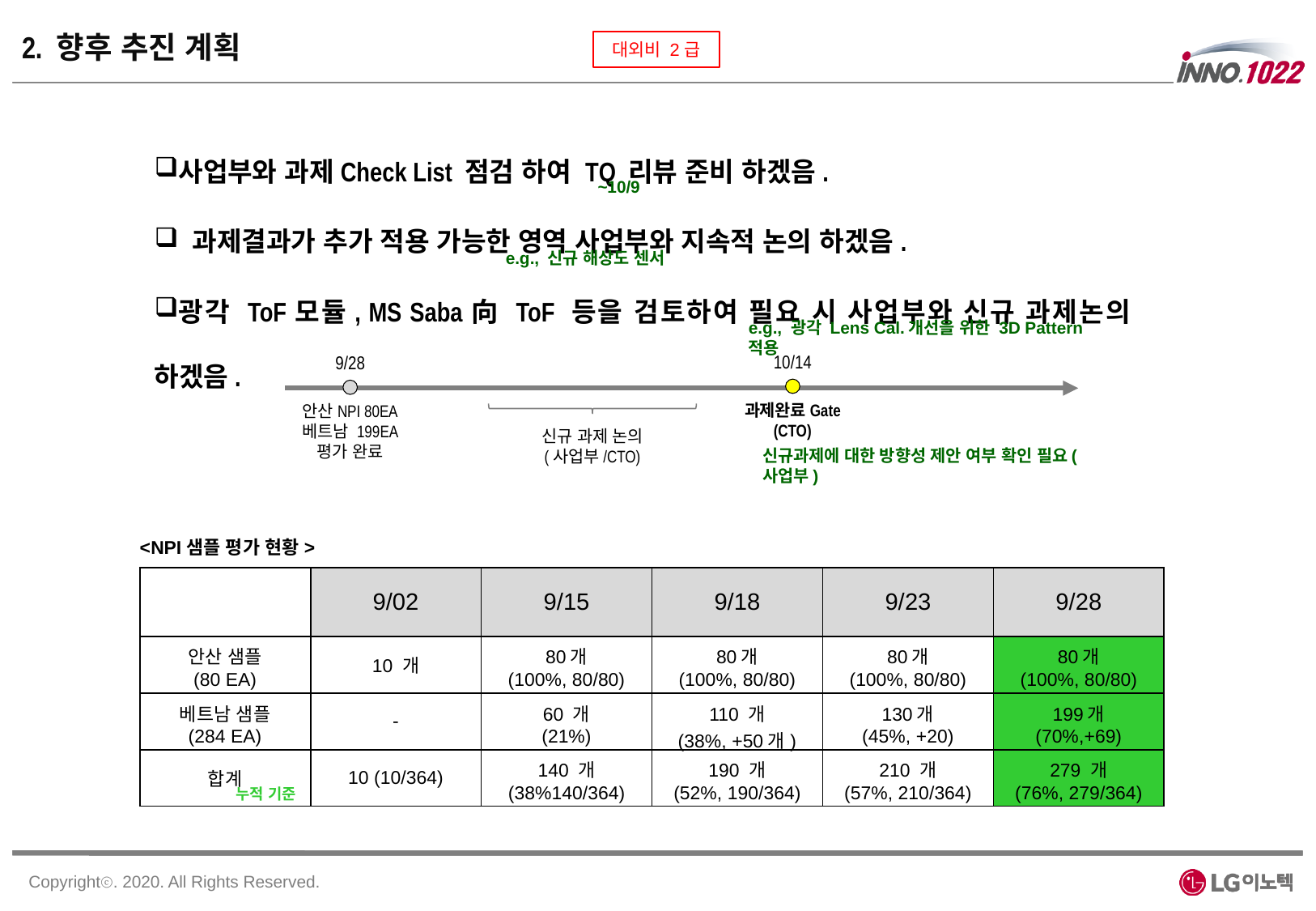

2. 향후 추진 계획
사업부와 과제Check List 점검 하여 TQ 리뷰 준비 하겠음.
 과제결과가 추가 적용 가능한 영역 사업부와 지속적 논의 하겠음.
광각 ToF모듈, MS Saba向 ToF 등을 검토하여 필요 시 사업부와 신규 과제논의 하겠음.
~10/9
e.g., 신규 해상도 센서

e.g., 광각 Lens Cal.개선을 위한 3D Pattern 적용
10/14
9/28

과제완료Gate
(CTO)
안산NPI 80EA
베트남 199EA
평가 완료
신규 과제 논의
(사업부/CTO)
신규과제에 대한 방향성 제안 여부 확인 필요(사업부)
<NPI샘플 평가 현황>
|  | 9/02 | 9/15 | 9/18 | 9/23 | 9/28 |
| --- | --- | --- | --- | --- | --- |
| 안산 샘플 (80 EA) | 10 개 | 80개 (100%, 80/80) | 80개 (100%, 80/80) | 80개 (100%, 80/80) | 80개 (100%, 80/80) |
| 베트남 샘플 (284 EA) | - | 60 개 (21%) | 110 개 (38%, +50개) | 130개 (45%, +20) | 199개 (70%,+69) |
| 합계 | 10 (10/364) | 140 개 (38%140/364) | 190 개 (52%, 190/364) | 210 개 (57%, 210/364) | 279 개 (76%, 279/364) |
누적 기준